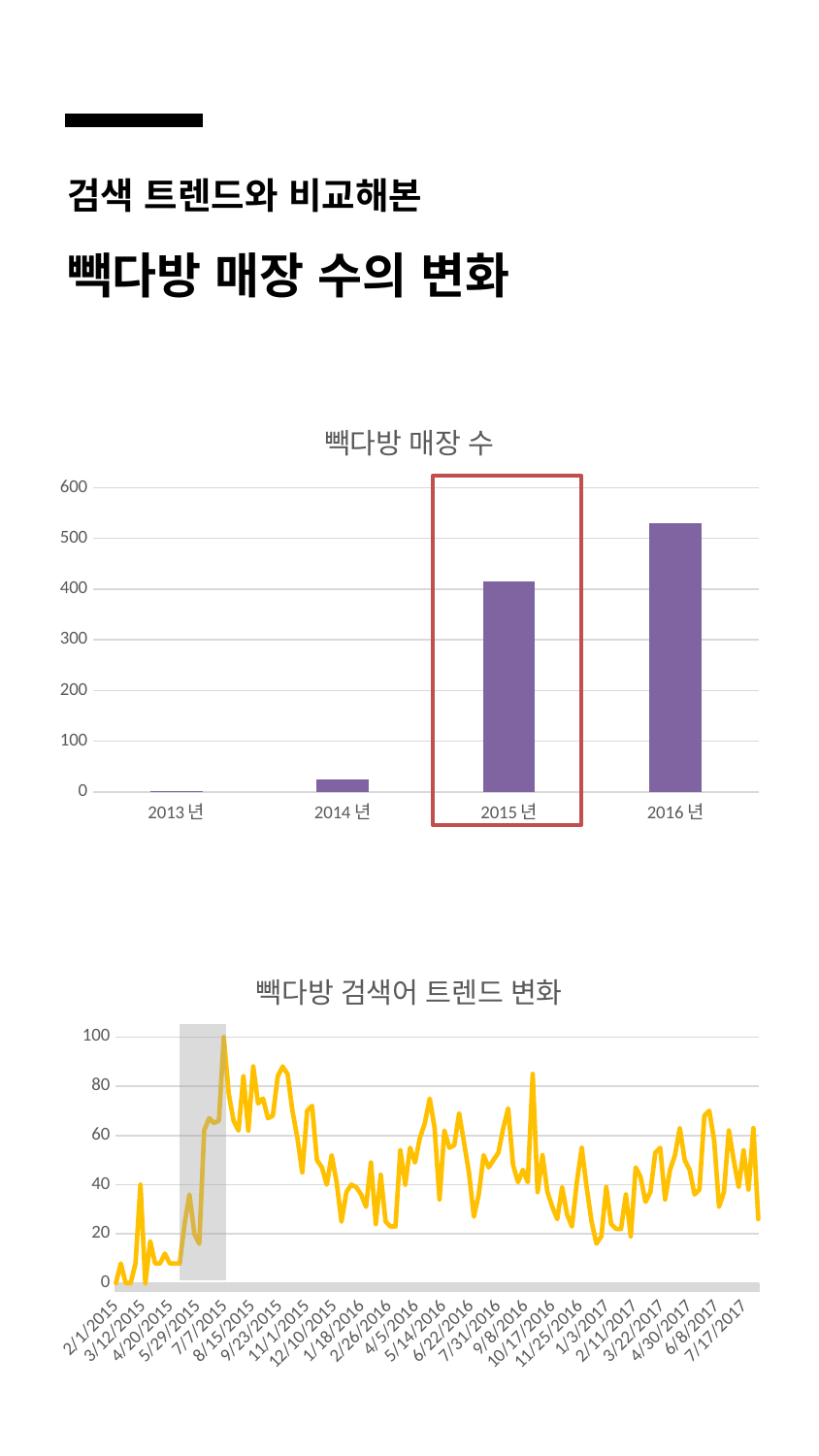

검색 트렌드와 비교해본
빽다방 매장 수의 변화

### Chart: 빽다방 매장 수

| Category |  |
|---|---|
| 2013년 | 2.0 |
| 2014년 | 25.0 |
| 2015년 | 415.0 |
| 2016년 | 530.0 |

### Chart: 빽다방 검색어 트렌드 변화

| Category |  |
|---|---|
| 42036 | 0.0 |
| 42043 | 8.0 |
| 42050 | 0.0 |
| 42057 | 0.0 |
| 42064 | 8.0 |
| 42071 | 40.0 |
| 42078 | 0.0 |
| 42085 | 17.0 |
| 42092 | 8.0 |
| 42099 | 8.0 |
| 42106 | 12.0 |
| 42113 | 8.0 |
| 42120 | 8.0 |
| 42127 | 8.0 |
| 42134 | 24.0 |
| 42141 | 36.0 |
| 42148 | 20.0 |
| 42155 | 16.0 |
| 42162 | 62.0 |
| 42169 | 67.0 |
| 42176 | 65.0 |
| 42183 | 66.0 |
| 42190 | 100.0 |
| 42197 | 77.0 |
| 42204 | 66.0 |
| 42211 | 62.0 |
| 42218 | 84.0 |
| 42225 | 62.0 |
| 42232 | 88.0 |
| 42239 | 73.0 |
| 42246 | 75.0 |
| 42253 | 67.0 |
| 42260 | 68.0 |
| 42267 | 84.0 |
| 42274 | 88.0 |
| 42281 | 85.0 |
| 42288 | 70.0 |
| 42295 | 59.0 |
| 42302 | 45.0 |
| 42309 | 70.0 |
| 42316 | 72.0 |
| 42323 | 50.0 |
| 42330 | 47.0 |
| 42337 | 40.0 |
| 42344 | 52.0 |
| 42351 | 41.0 |
| 42358 | 25.0 |
| 42365 | 37.0 |
| 42372 | 40.0 |
| 42379 | 39.0 |
| 42386 | 36.0 |
| 42393 | 31.0 |
| 42400 | 49.0 |
| 42407 | 24.0 |
| 42414 | 44.0 |
| 42421 | 25.0 |
| 42428 | 23.0 |
| 42435 | 23.0 |
| 42442 | 54.0 |
| 42449 | 40.0 |
| 42456 | 55.0 |
| 42463 | 49.0 |
| 42470 | 59.0 |
| 42477 | 65.0 |
| 42484 | 75.0 |
| 42491 | 63.0 |
| 42498 | 34.0 |
| 42505 | 62.0 |
| 42512 | 55.0 |
| 42519 | 56.0 |
| 42526 | 69.0 |
| 42533 | 57.0 |
| 42540 | 45.0 |
| 42547 | 27.0 |
| 42554 | 36.0 |
| 42561 | 52.0 |
| 42568 | 47.0 |
| 42575 | 50.0 |
| 42582 | 53.0 |
| 42589 | 63.0 |
| 42596 | 71.0 |
| 42603 | 48.0 |
| 42610 | 41.0 |
| 42617 | 46.0 |
| 42624 | 41.0 |
| 42631 | 85.0 |
| 42638 | 37.0 |
| 42645 | 52.0 |
| 42652 | 37.0 |
| 42659 | 31.0 |
| 42666 | 26.0 |
| 42673 | 39.0 |
| 42680 | 28.0 |
| 42687 | 23.0 |
| 42694 | 41.0 |
| 42701 | 55.0 |
| 42708 | 39.0 |
| 42715 | 25.0 |
| 42722 | 16.0 |
| 42729 | 19.0 |
| 42736 | 39.0 |
| 42743 | 24.0 |
| 42750 | 22.0 |
| 42757 | 22.0 |
| 42764 | 36.0 |
| 42771 | 19.0 |
| 42778 | 47.0 |
| 42785 | 43.0 |
| 42792 | 33.0 |
| 42799 | 37.0 |
| 42806 | 53.0 |
| 42813 | 55.0 |
| 42820 | 34.0 |
| 42827 | 46.0 |
| 42834 | 52.0 |
| 42841 | 63.0 |
| 42848 | 50.0 |
| 42855 | 46.0 |
| 42862 | 36.0 |
| 42869 | 38.0 |
| 42876 | 68.0 |
| 42883 | 70.0 |
| 42890 | 58.0 |
| 42897 | 31.0 |
| 42904 | 37.0 |
| 42911 | 62.0 |
| 42918 | 50.0 |
| 42925 | 39.0 |
| 42932 | 54.0 |
| 42939 | 38.0 |
| 42946 | 63.0 |
| 42953 | 26.0 |